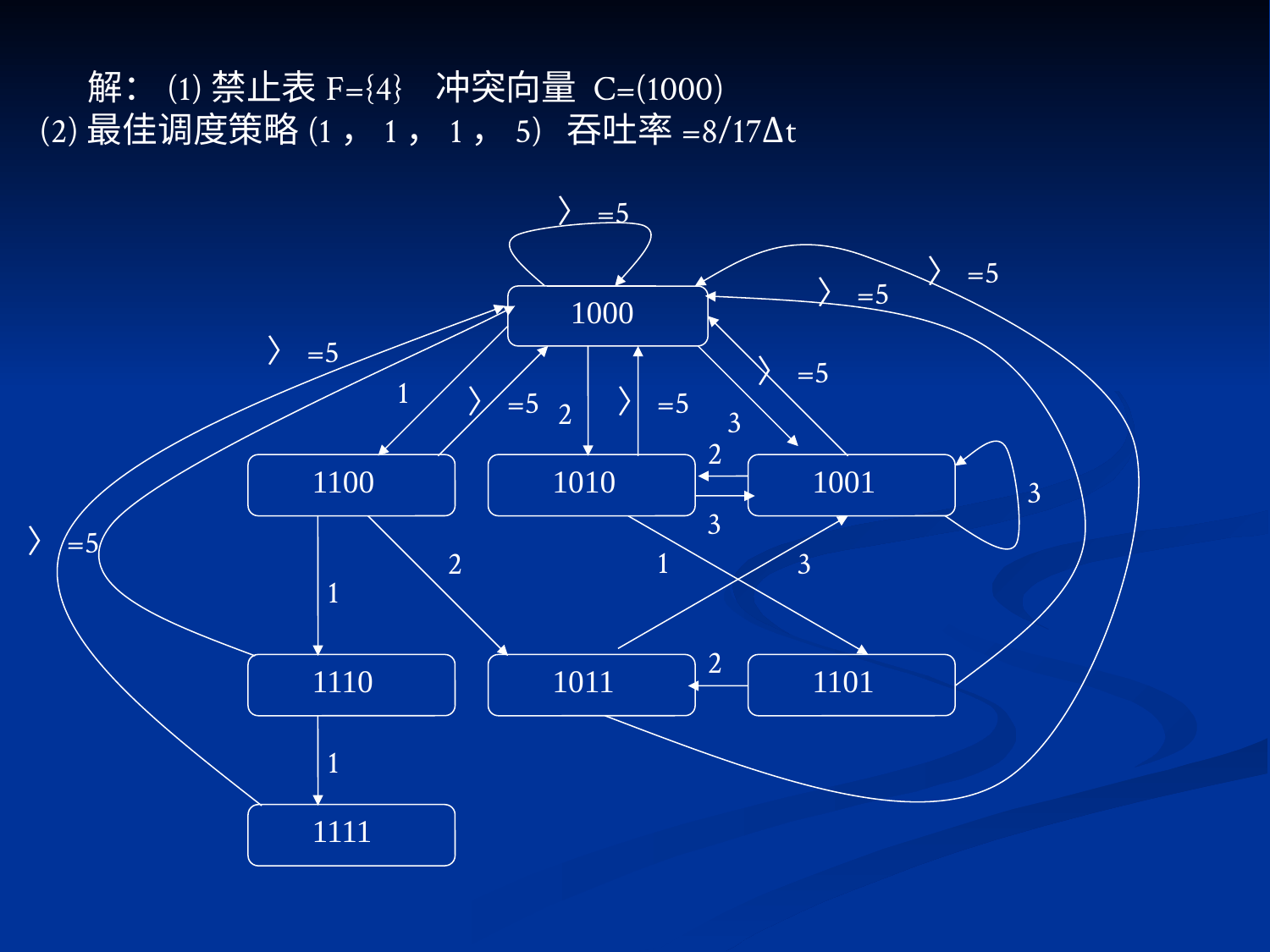

解：(1)禁止表F={4}   冲突向量 C=(1000)
    (2)最佳调度策略(1，1，1，5)  吞吐率=8/17Δt
〉=5

〉=5
〉=5

1000

〉=5

〉=5

1
〉=5
〉=5
2
3
2

1100

1010

1001
3

3
〉=5

1
2
3
1
2

1110

1011

1101

1

1111